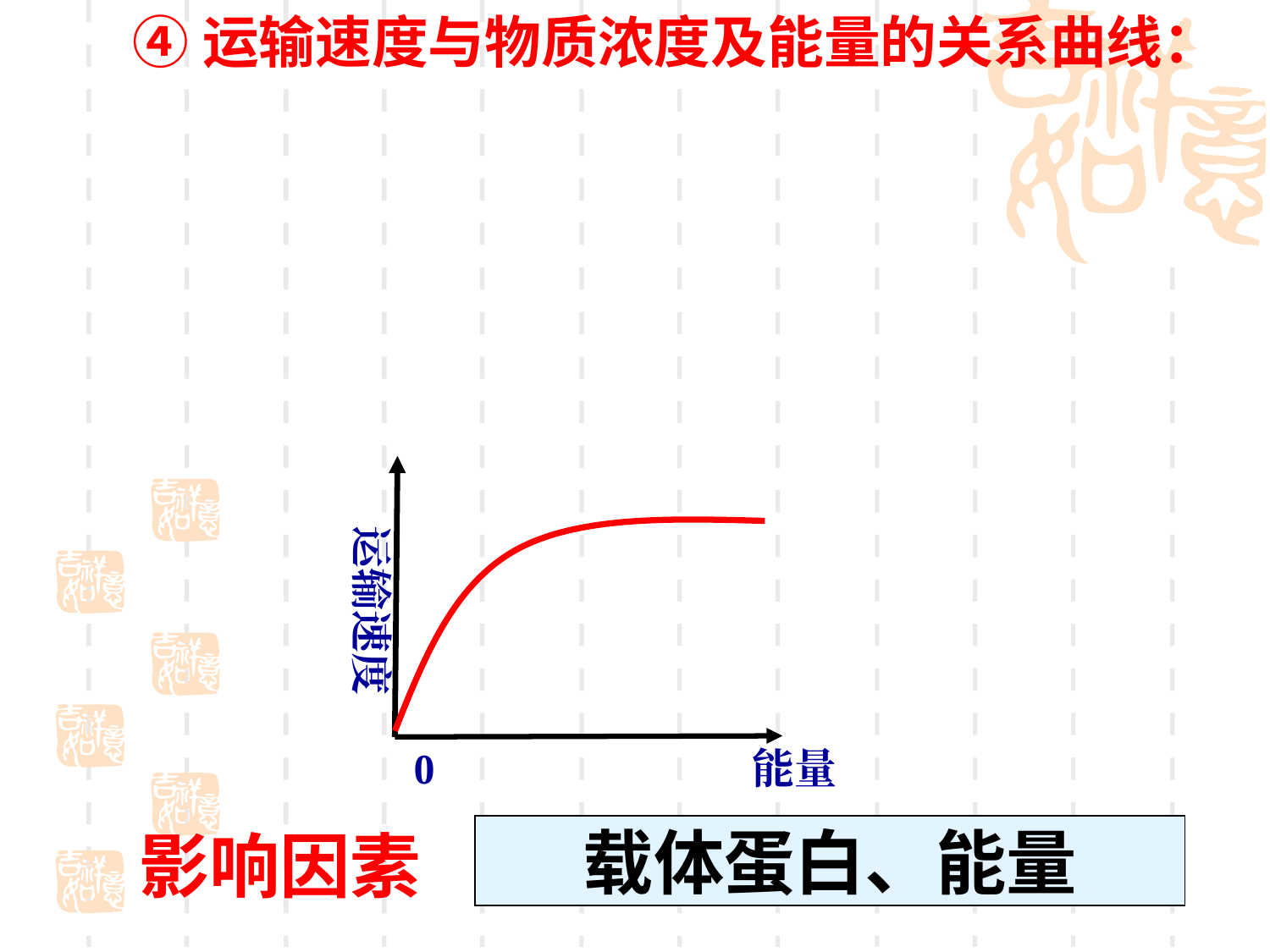

④运输速度与物质浓度及能量的关系曲线：
运输速度

0                             能量

影响因素
载体蛋白、能量